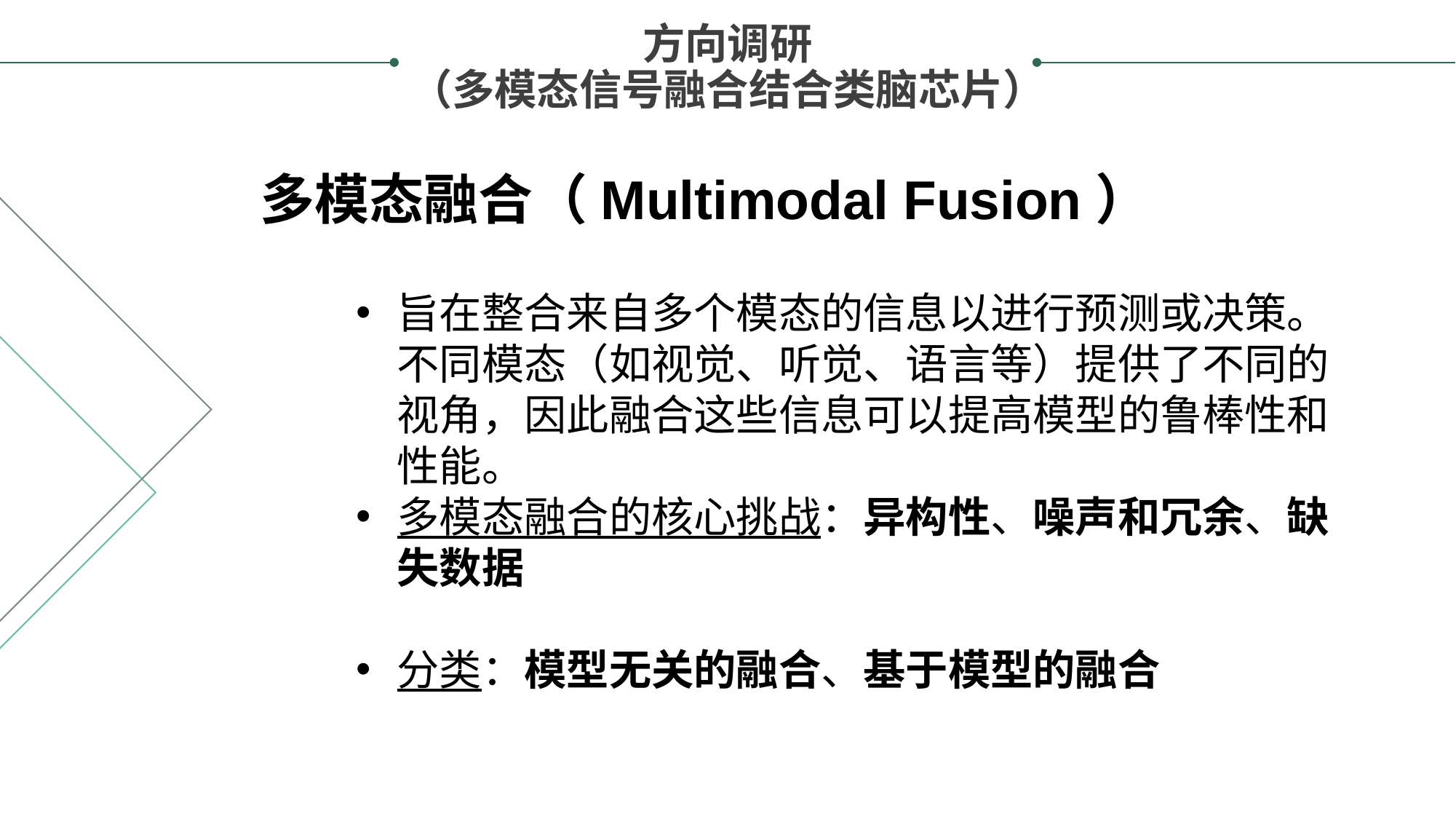

方向调研
（多模态信号融合结合类脑芯片）
多模态融合（Multimodal Fusion）

旨在整合来自多个模态的信息以进行预测或决策。不同模态（如视觉、听觉、语言等）提供了不同的视角，因此融合这些信息可以提高模型的鲁棒性和性能。
多模态融合的核心挑战：异构性、噪声和冗余、缺失数据

分类：模型无关的融合、基于模型的融合